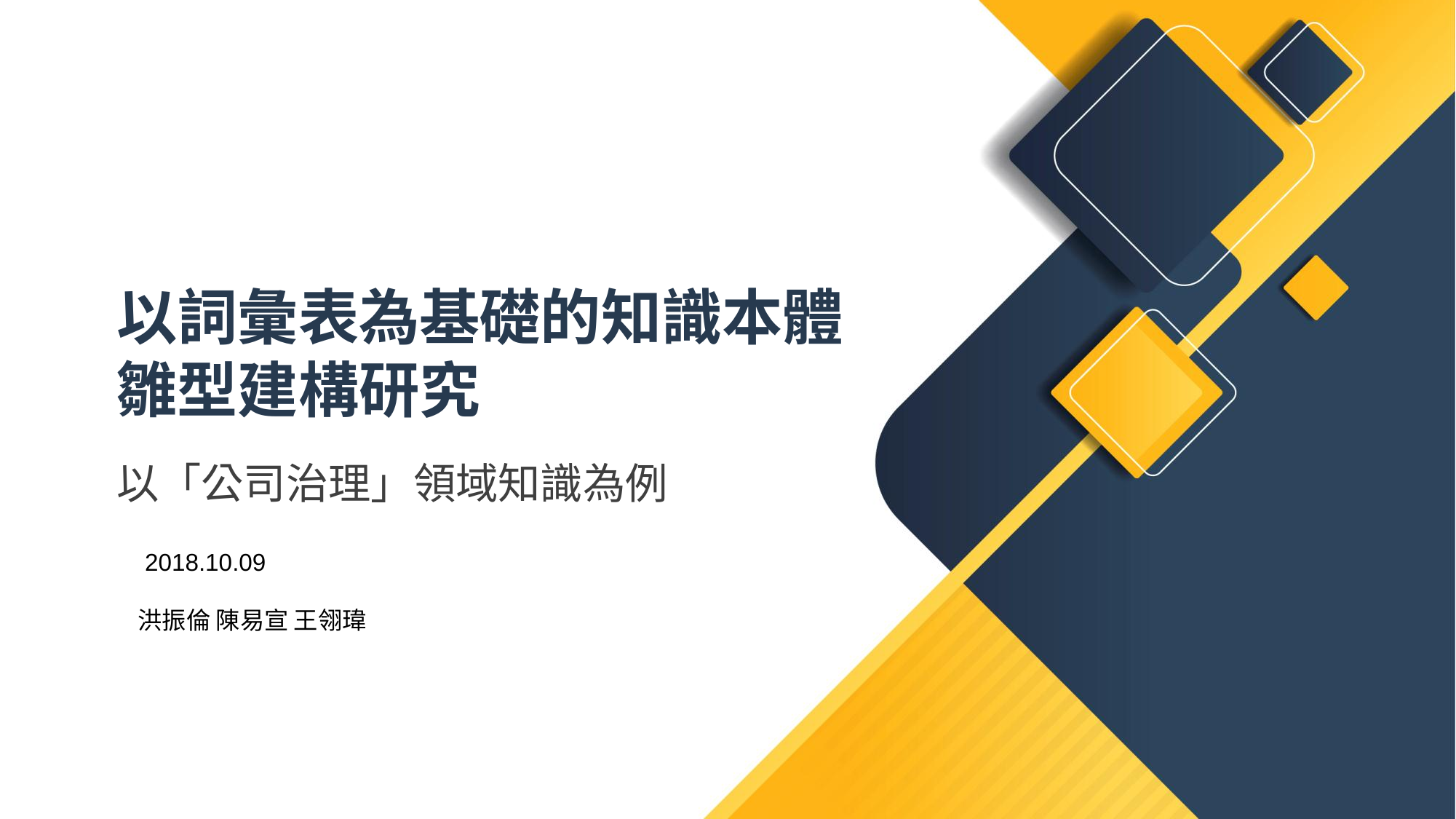

以詞彙表為基礎的知識本體雛型建構研究
以「公司治理」領域知識為例
 2018.10.09

洪振倫 陳易宣 王翎瑋